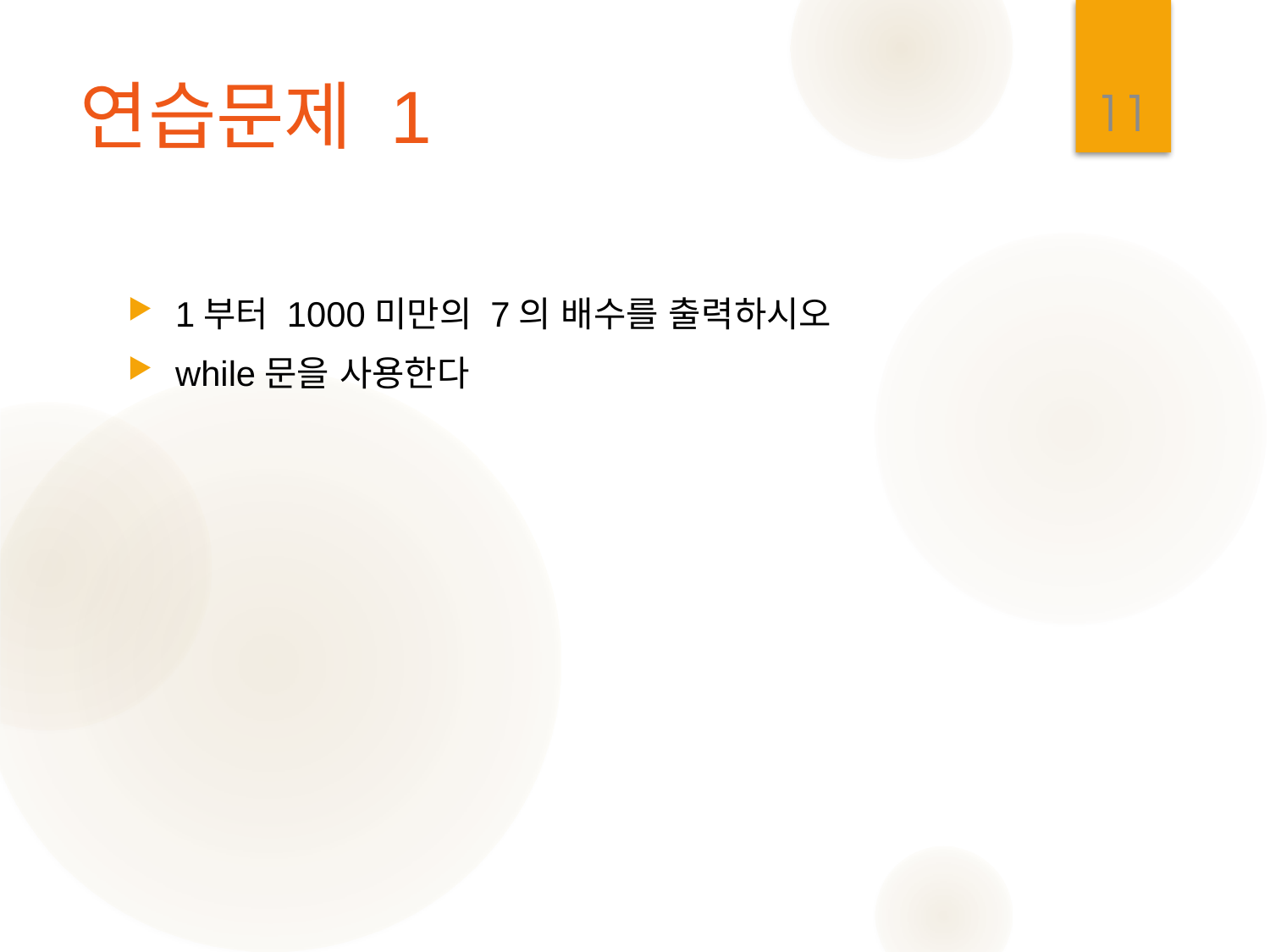

11
# 연습문제 1
1부터 1000미만의 7의 배수를 출력하시오
while문을 사용한다